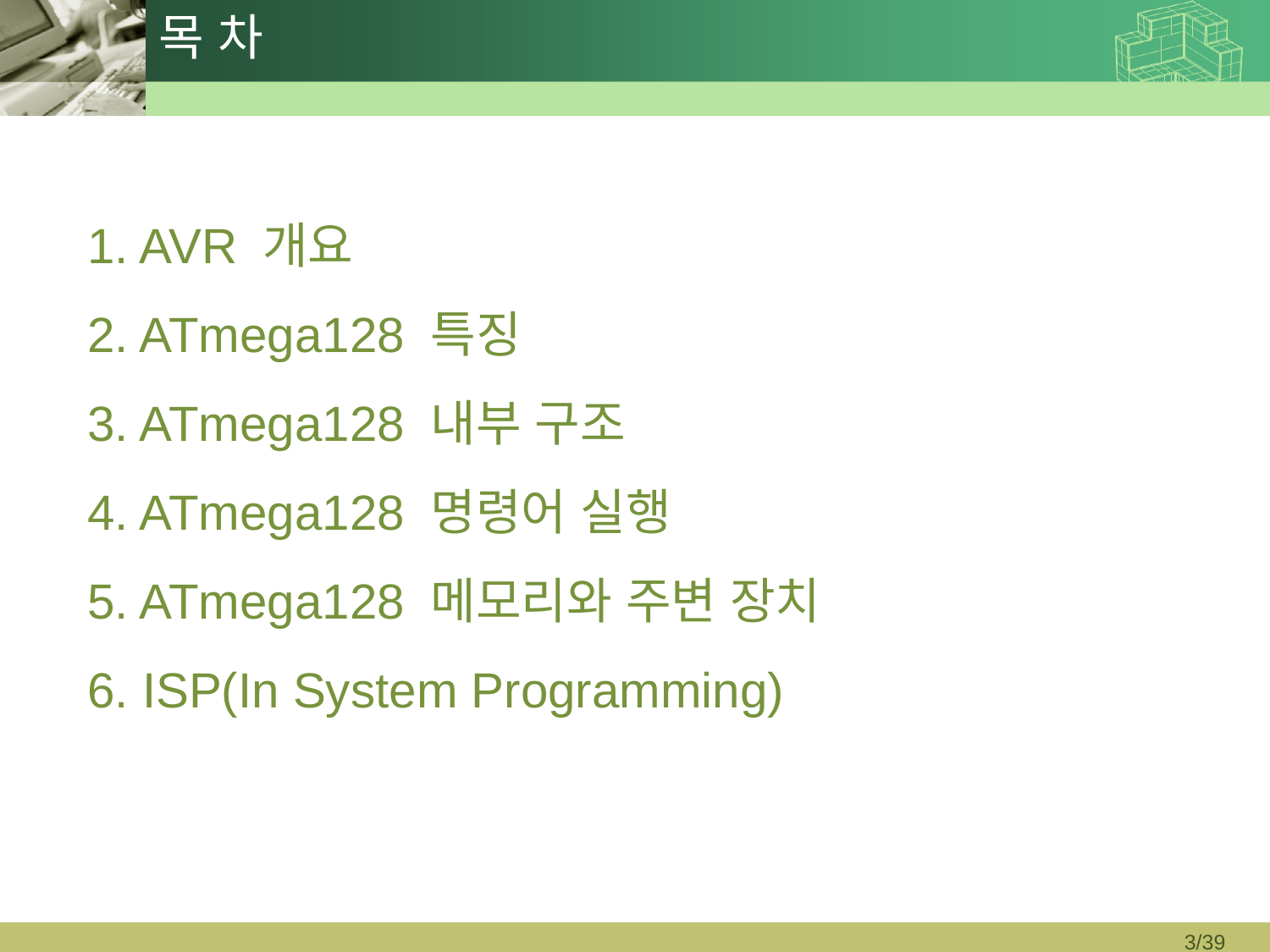

# 목 차
1. AVR 개요
2. ATmega128 특징
3. ATmega128 내부 구조
4. ATmega128 명령어 실행
5. ATmega128 메모리와 주변 장치
6. ISP(In System Programming)